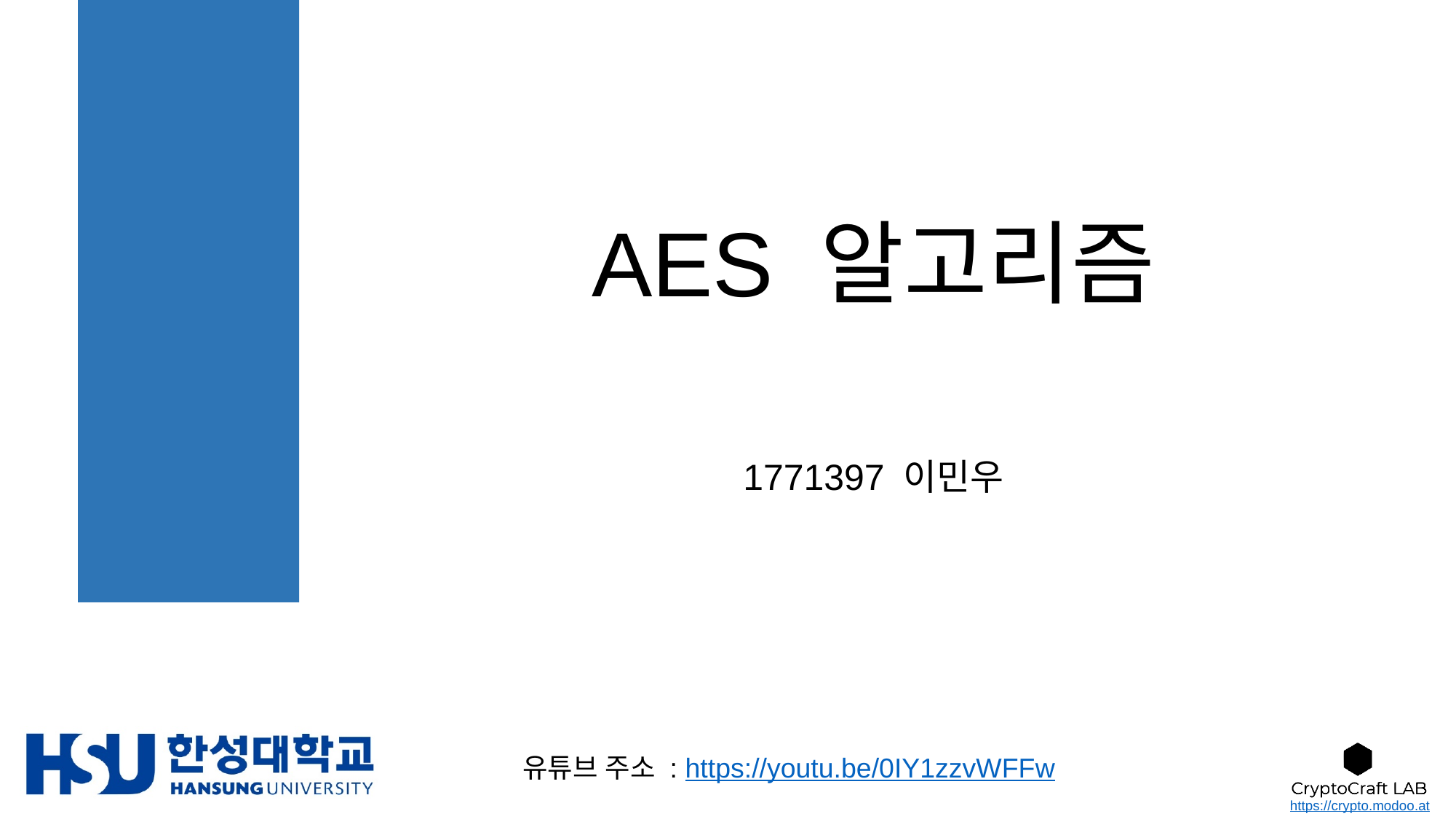

# AES 알고리즘
1771397 이민우
유튜브 주소 : https://youtu.be/0IY1zzvWFFw